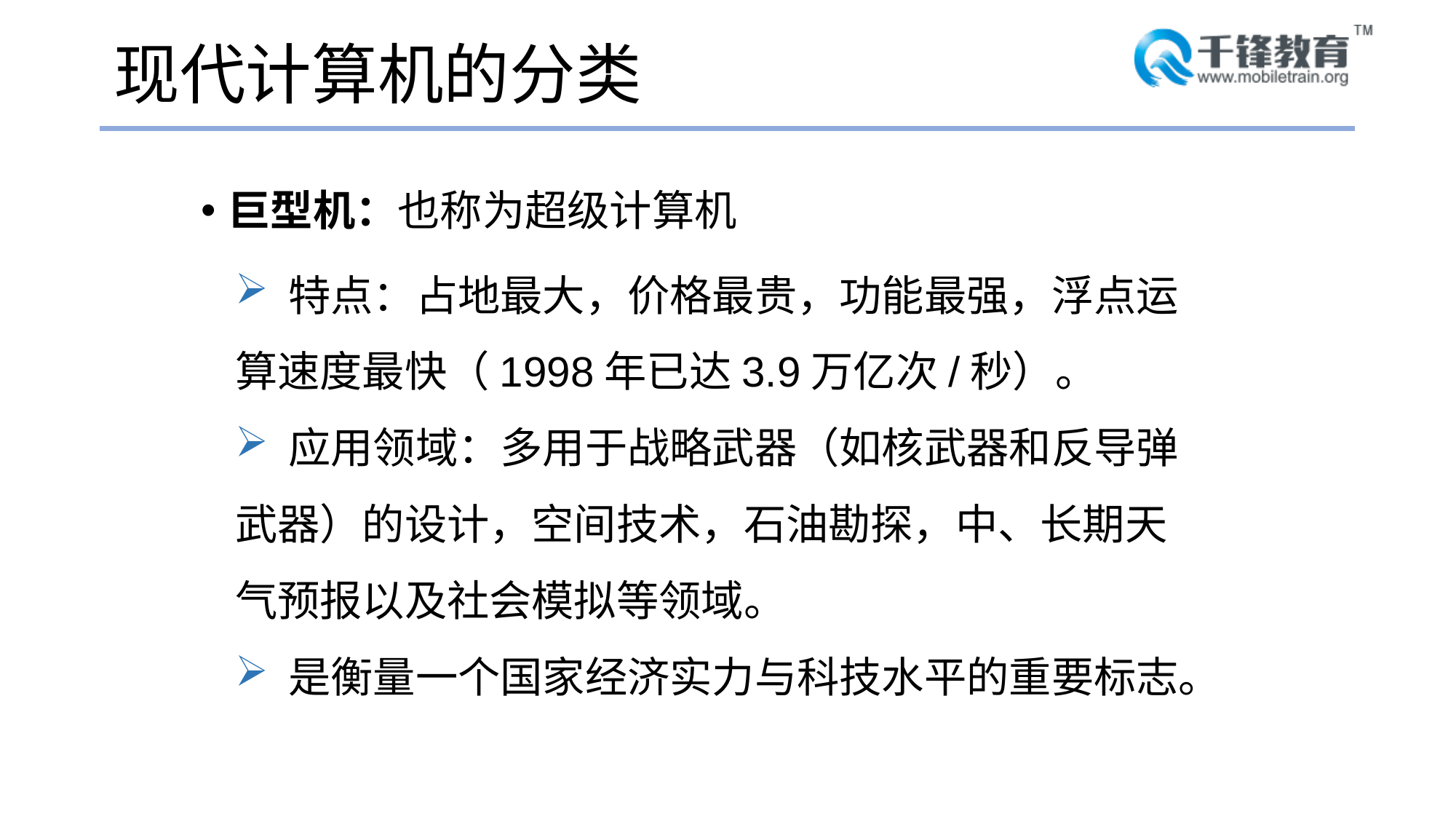

# 现代计算机的分类
巨型机：也称为超级计算机
 特点：占地最大，价格最贵，功能最强，浮点运算速度最快（1998年已达3.9万亿次/秒）。
 应用领域：多用于战略武器（如核武器和反导弹武器）的设计，空间技术，石油勘探，中、长期天气预报以及社会模拟等领域。
 是衡量一个国家经济实力与科技水平的重要标志。